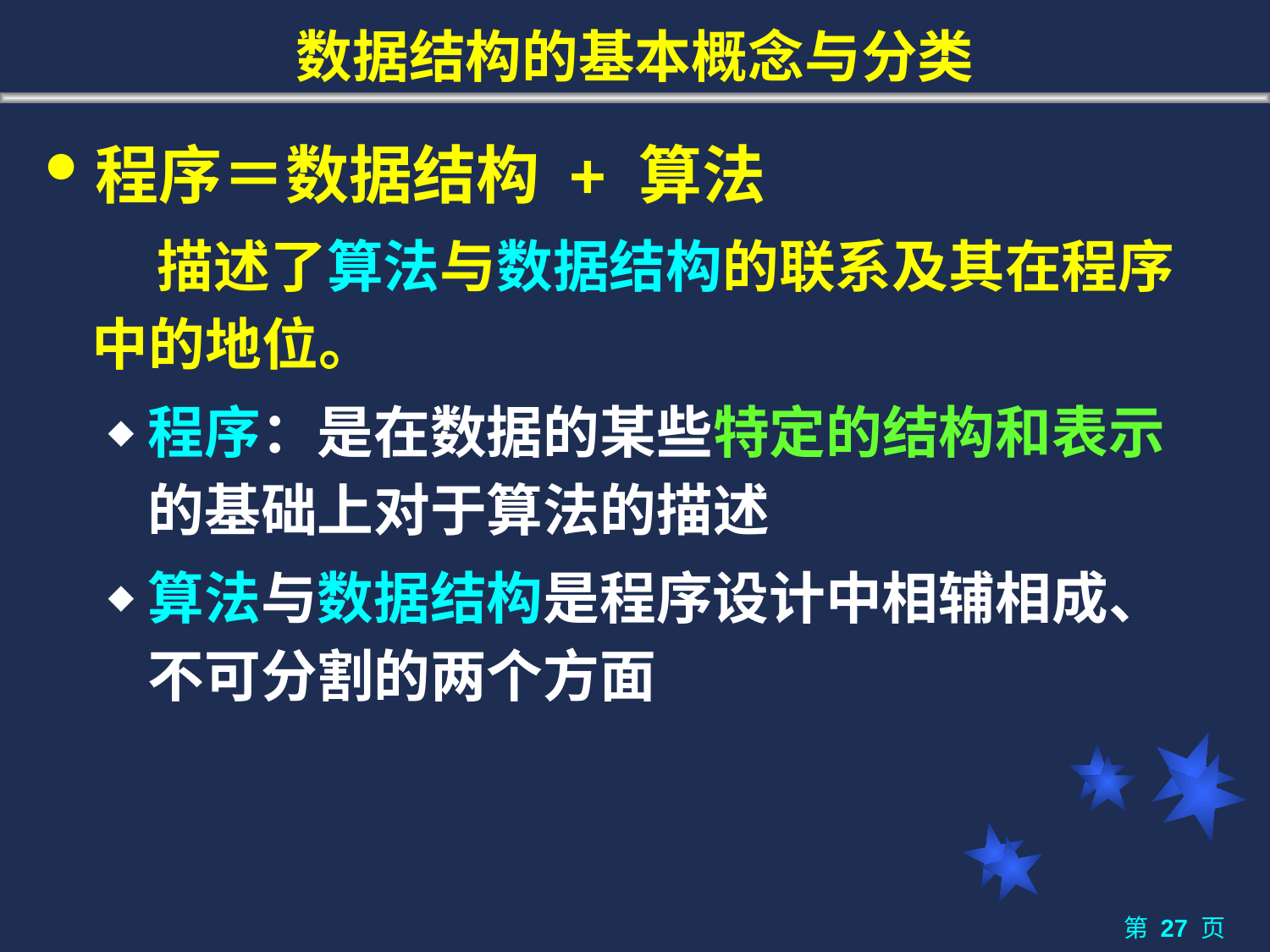

# 数据结构的基本概念与分类
程序＝数据结构 + 算法
	    描述了算法与数据结构的联系及其在程序中的地位。
程序：是在数据的某些特定的结构和表示的基础上对于算法的描述
算法与数据结构是程序设计中相辅相成、不可分割的两个方面
第 27 页